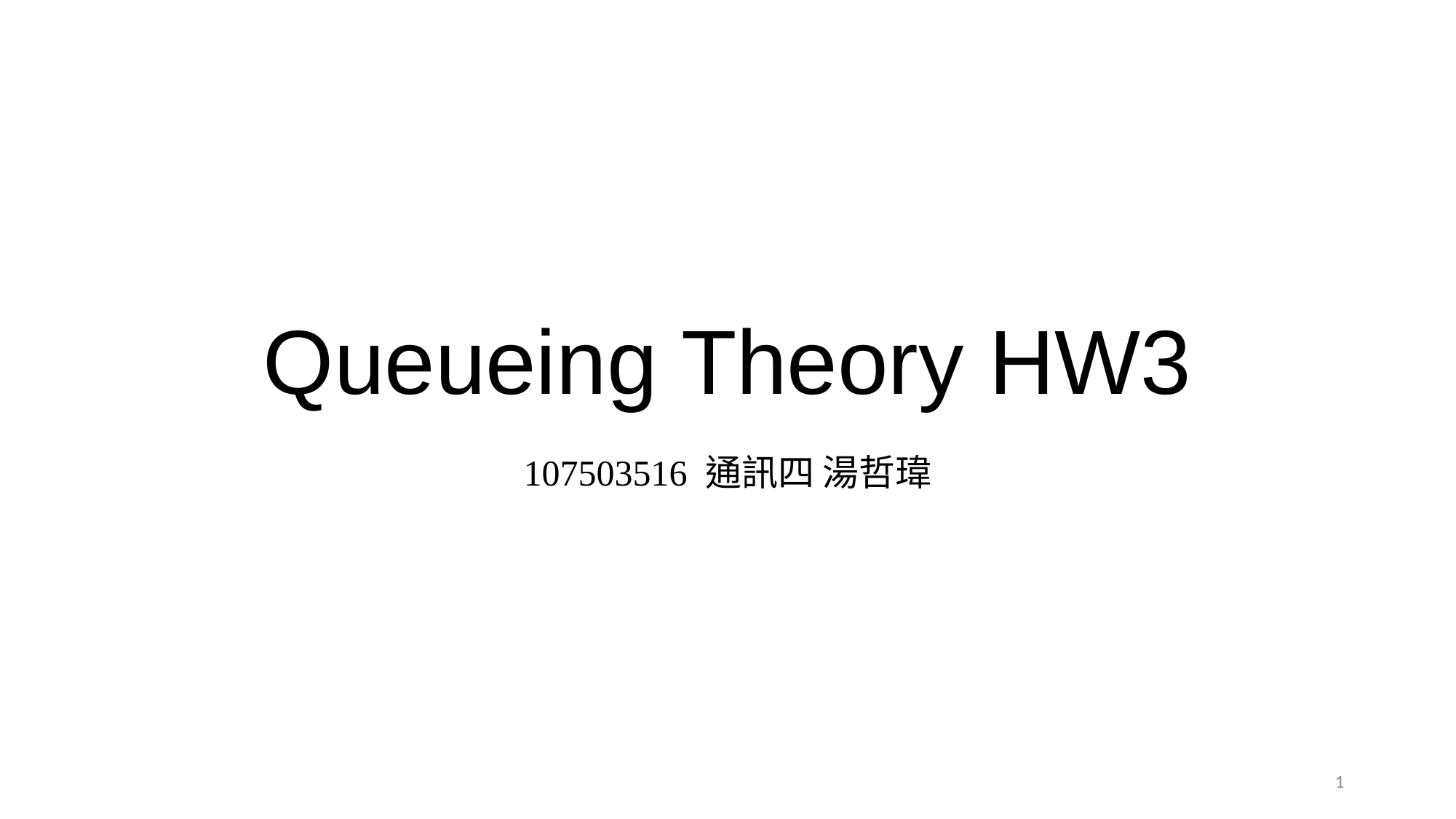

# Queueing Theory HW3
107503516 通訊四 湯哲瑋
1